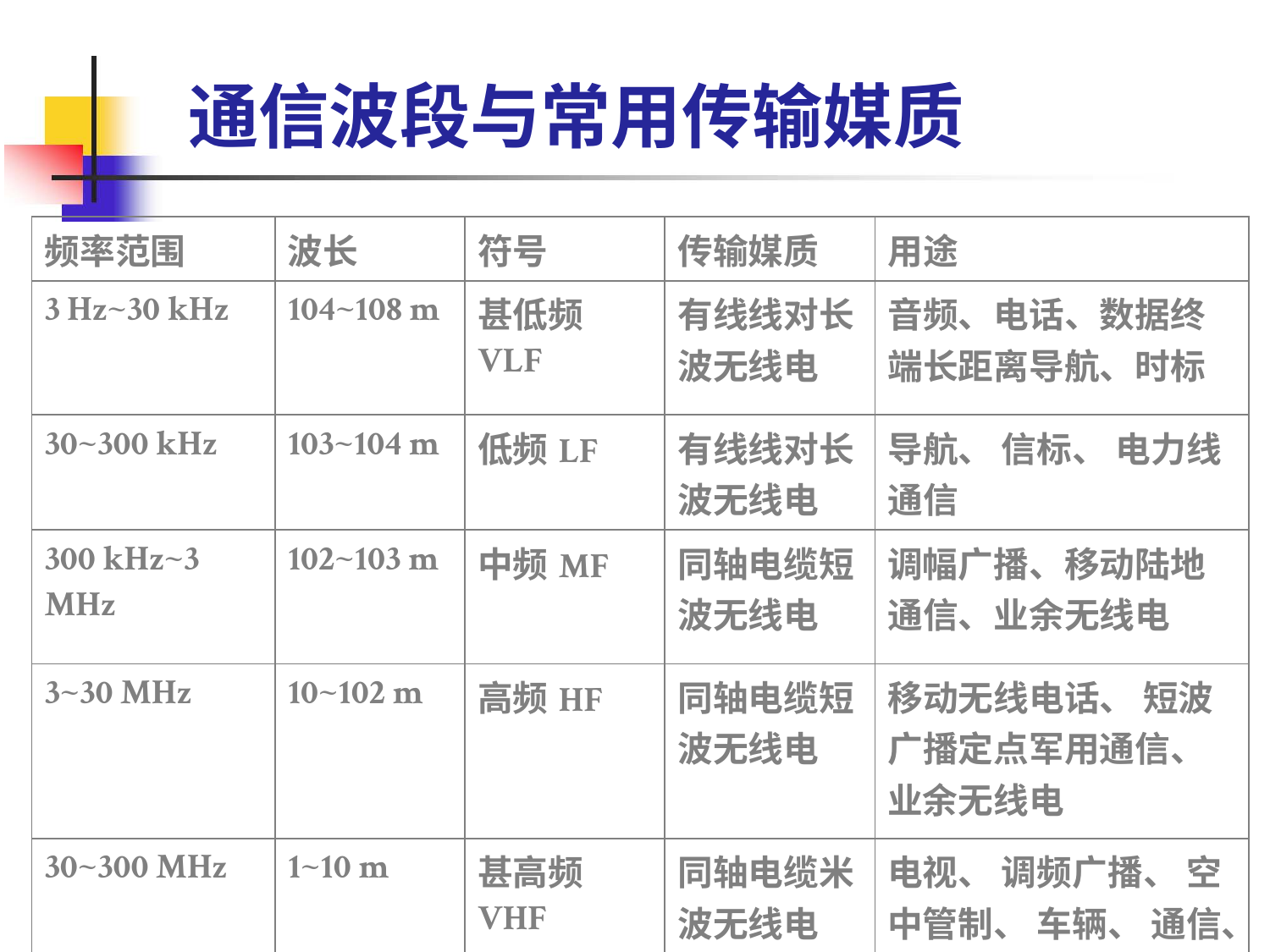

# 通信波段与常用传输媒质
| 频率范围 | 波长 | 符号 | 传输媒质 | 用途 |
| --- | --- | --- | --- | --- |
| 3 Hz~30 kHz | 104~108 m | 甚低频VLF | 有线线对长波无线电 | 音频、电话、数据终端长距离导航、时标 |
| 30~300 kHz | 103~104 m | 低频LF | 有线线对长波无线电 | 导航、 信标、 电力线通信 |
| 300 kHz~3 MHz | 102~103 m | 中频MF | 同轴电缆短波无线电 | 调幅广播、移动陆地通信、业余无线电 |
| 3~30 MHz | 10~102 m | 高频HF | 同轴电缆短波无线电 | 移动无线电话、 短波广播定点军用通信、 业余无线电 |
| 30~300 MHz | 1~10 m | 甚高频VHF | 同轴电缆米波无线电 | 电视、 调频广播、 空中管制、 车辆、 通信、 导航 |